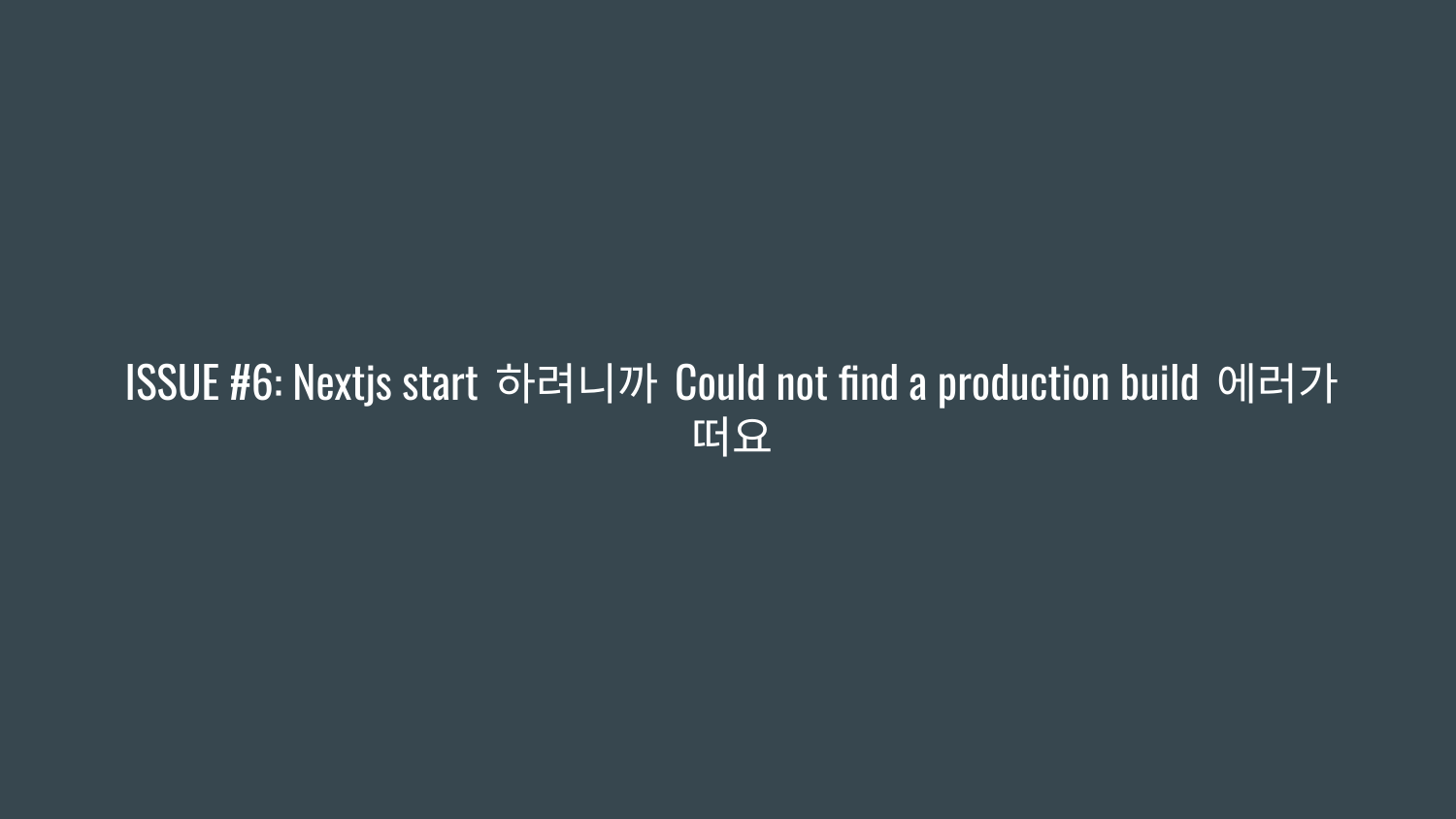

# ISSUE #6: Nextjs start 하려니까 Could not find a production build 에러가 떠요